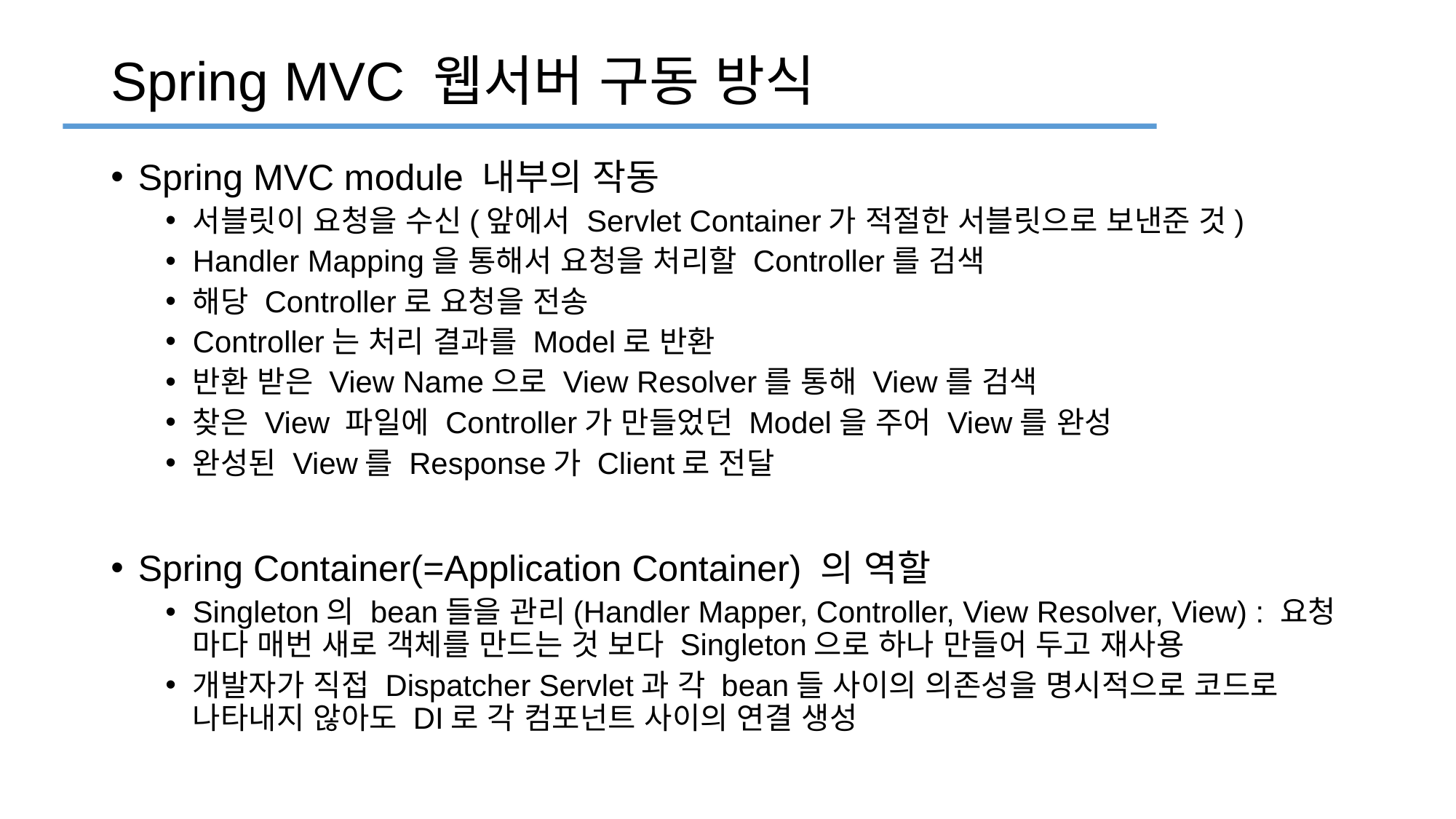

# Spring MVC 웹서버 구동 방식
Spring MVC module 내부의 작동
서블릿이 요청을 수신(앞에서 Servlet Container가 적절한 서블릿으로 보낸준 것)
Handler Mapping을 통해서 요청을 처리할 Controller를 검색
해당 Controller로 요청을 전송
Controller는 처리 결과를 Model로 반환
반환 받은 View Name으로 View Resolver를 통해 View를 검색
찾은 View 파일에 Controller가 만들었던 Model을 주어 View를 완성
완성된 View를 Response가 Client로 전달

Spring Container(=Application Container) 의 역할
Singleton의 bean들을 관리(Handler Mapper, Controller, View Resolver, View) : 요청 마다 매번 새로 객체를 만드는 것 보다 Singleton으로 하나 만들어 두고 재사용
개발자가 직접 Dispatcher Servlet과 각 bean들 사이의 의존성을 명시적으로 코드로 나타내지 않아도 DI로 각 컴포넌트 사이의 연결 생성